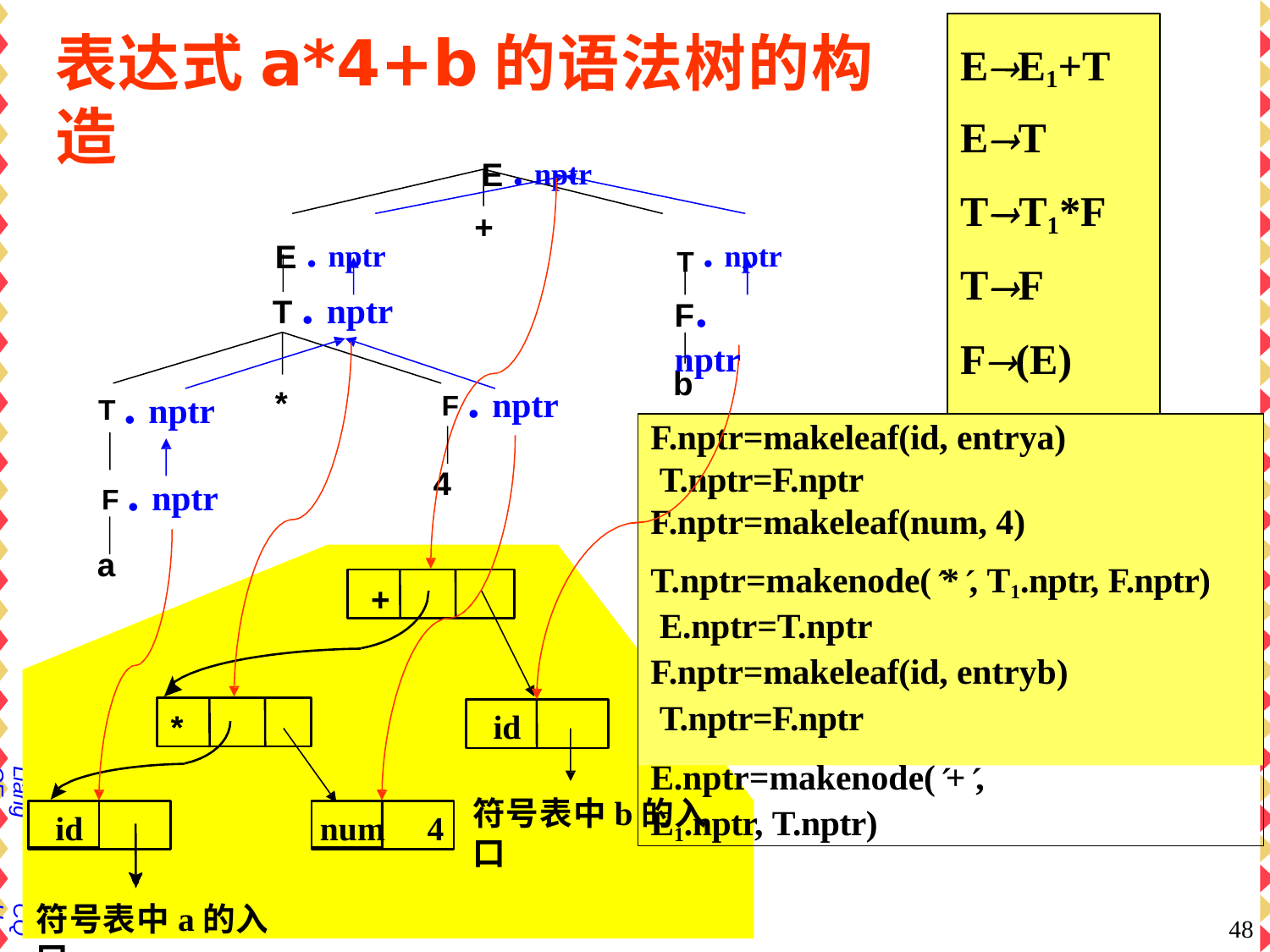

E→E1+T
E→T  T→T1*F  T→F  F→(E)
F→id  F→num
# 表达式a*4+b的语法树的构造
E . nptr

E . nptr	T . nptr
+

T . nptr
F. nptr

T . nptr
F . nptr
b
F . nptr
*

F.nptr=makeleaf(id, entrya)  T.nptr=F.nptr  F.nptr=makeleaf(num, 4)
T.nptr=makenode(′*′, T1.nptr, F.nptr)  E.nptr=T.nptr
F.nptr=makeleaf(id, entryb)  T.nptr=F.nptr
E.nptr=makenode(′+′, E1.nptr, T.nptr)

4

a

+

id
*

Liang GE

符号表中b的入口

id

nu

m	4

符号表中a的入口
CQU
48